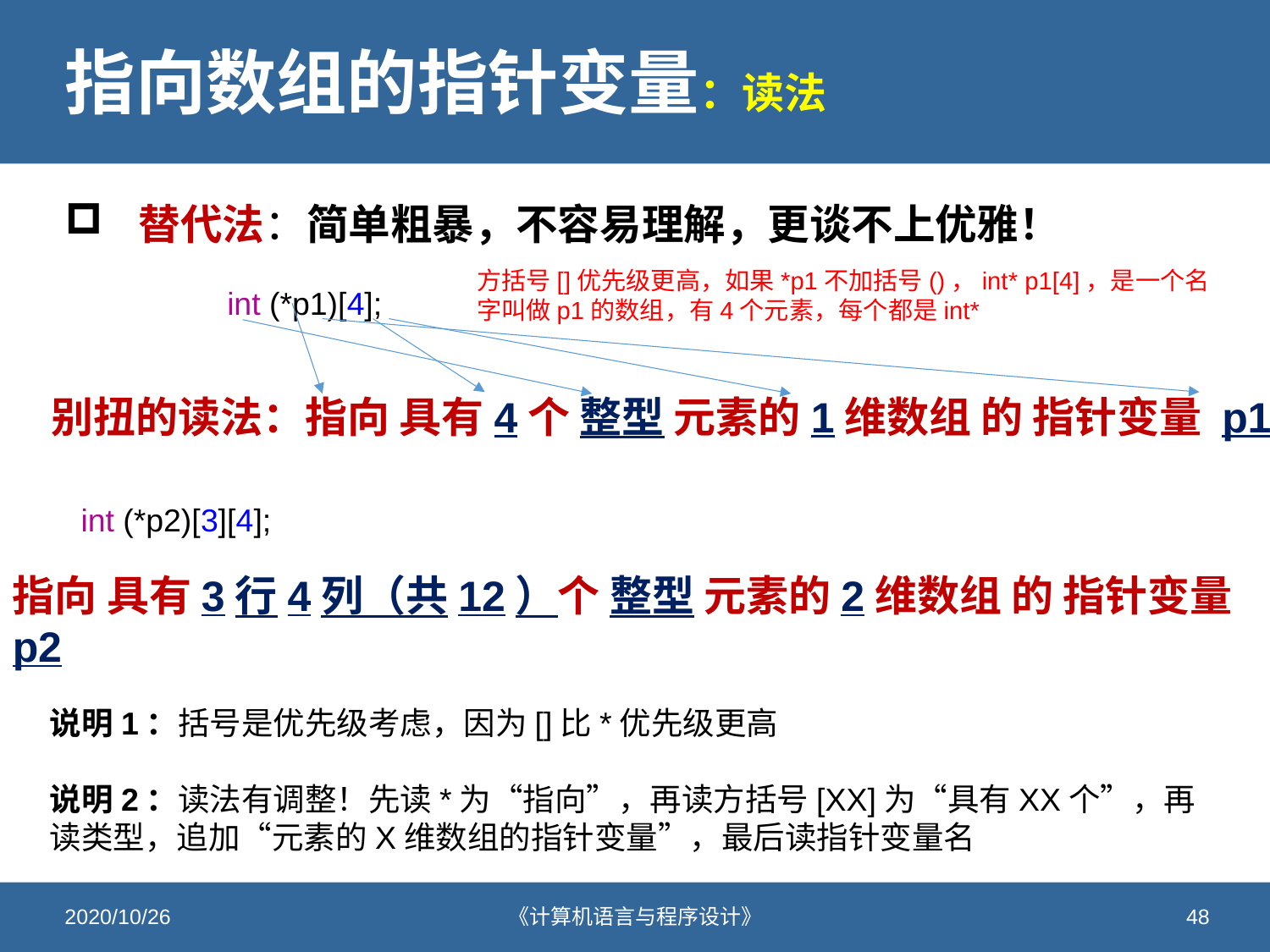

# 指向数组的指针变量：读法
替代法：简单粗暴，不容易理解，更谈不上优雅！
方括号[]优先级更高，如果*p1不加括号()，int* p1[4]，是一个名字叫做p1的数组，有4个元素，每个都是int*

int (*p1)[4];
别扭的读法：指向 具有4个 整型 元素的1维数组 的 指针变量 p1
int (*p2)[3][4];
指向 具有3行4列（共12）个 整型 元素的2维数组 的 指针变量 p2
说明1：括号是优先级考虑，因为[]比*优先级更高

说明2：读法有调整！先读*为“指向”，再读方括号[XX]为“具有XX个”，再读类型，追加“元素的X维数组的指针变量”，最后读指针变量名
2020/10/26
《计算机语言与程序设计》
48